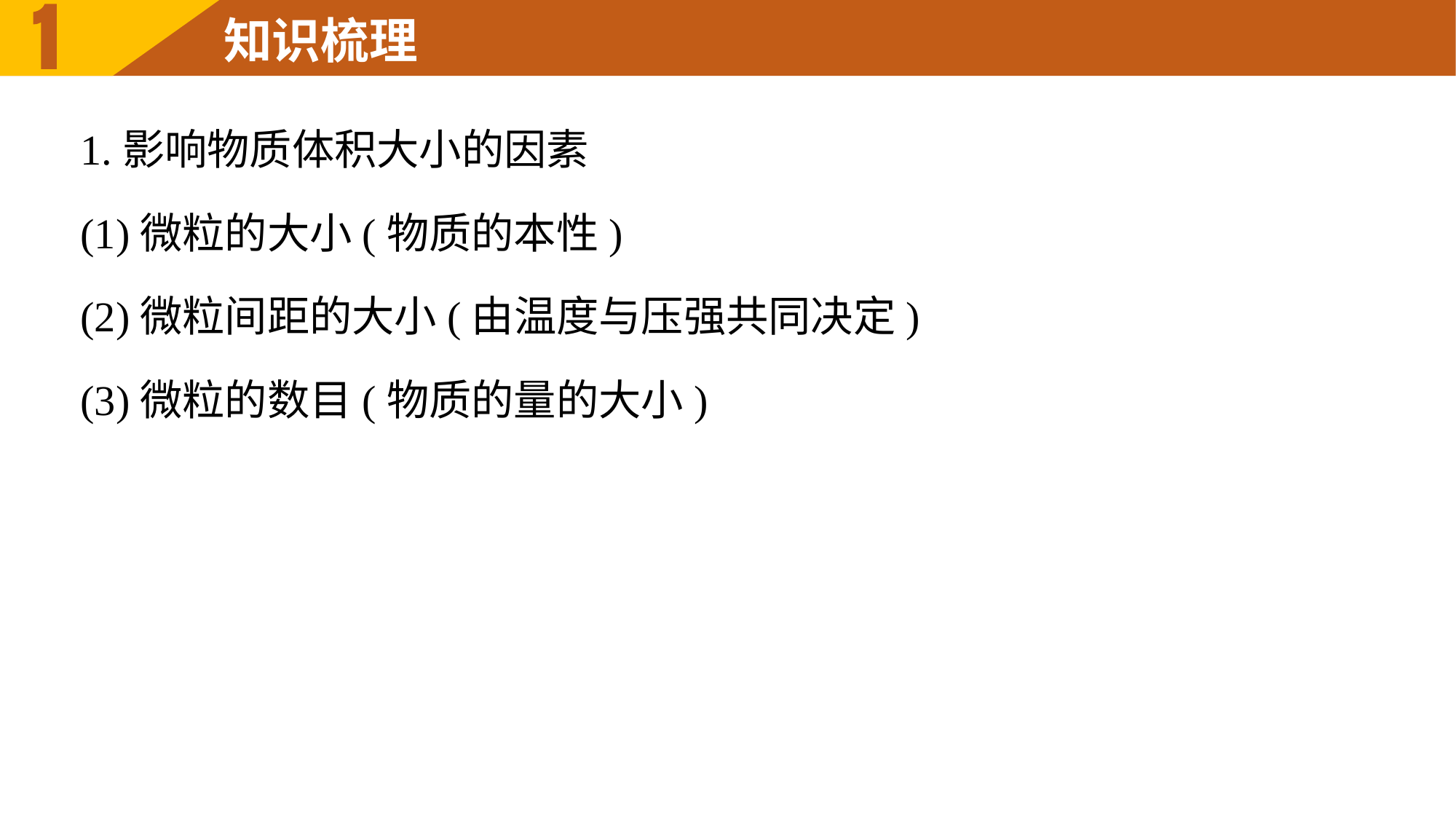

1.影响物质体积大小的因素
(1)微粒的大小(物质的本性)
(2)微粒间距的大小(由温度与压强共同决定)
(3)微粒的数目(物质的量的大小)